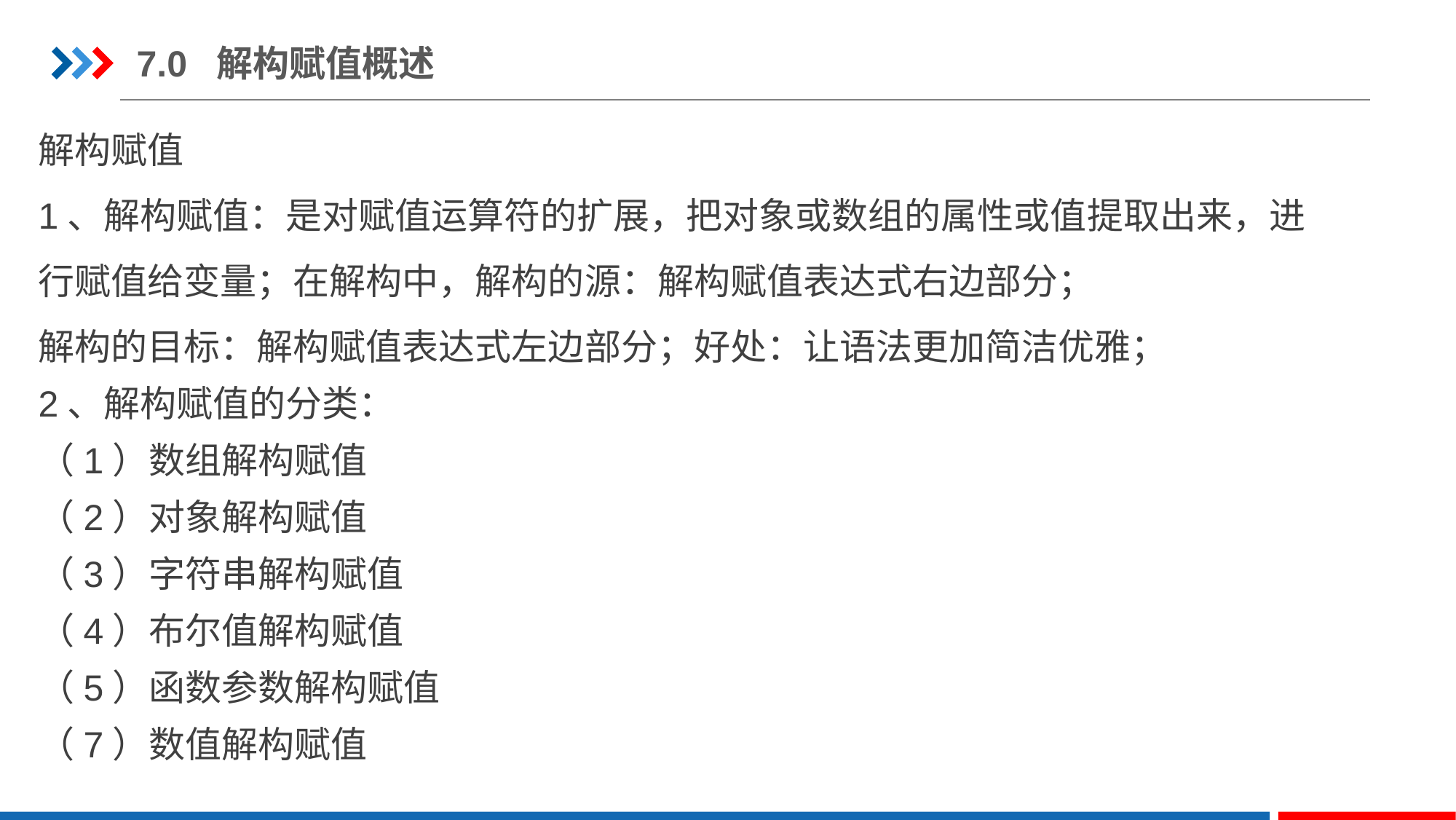

7.0  解构赋值概述
解构赋值
1、解构赋值：是对赋值运算符的扩展，把对象或数组的属性或值提取出来，进
行赋值给变量；在解构中，解构的源：解构赋值表达式右边部分；
解构的目标：解构赋值表达式左边部分；好处：让语法更加简洁优雅；
2、解构赋值的分类：
（1）数组解构赋值
（2）对象解构赋值
（3）字符串解构赋值
（4）布尔值解构赋值
（5）函数参数解构赋值
（7）数值解构赋值